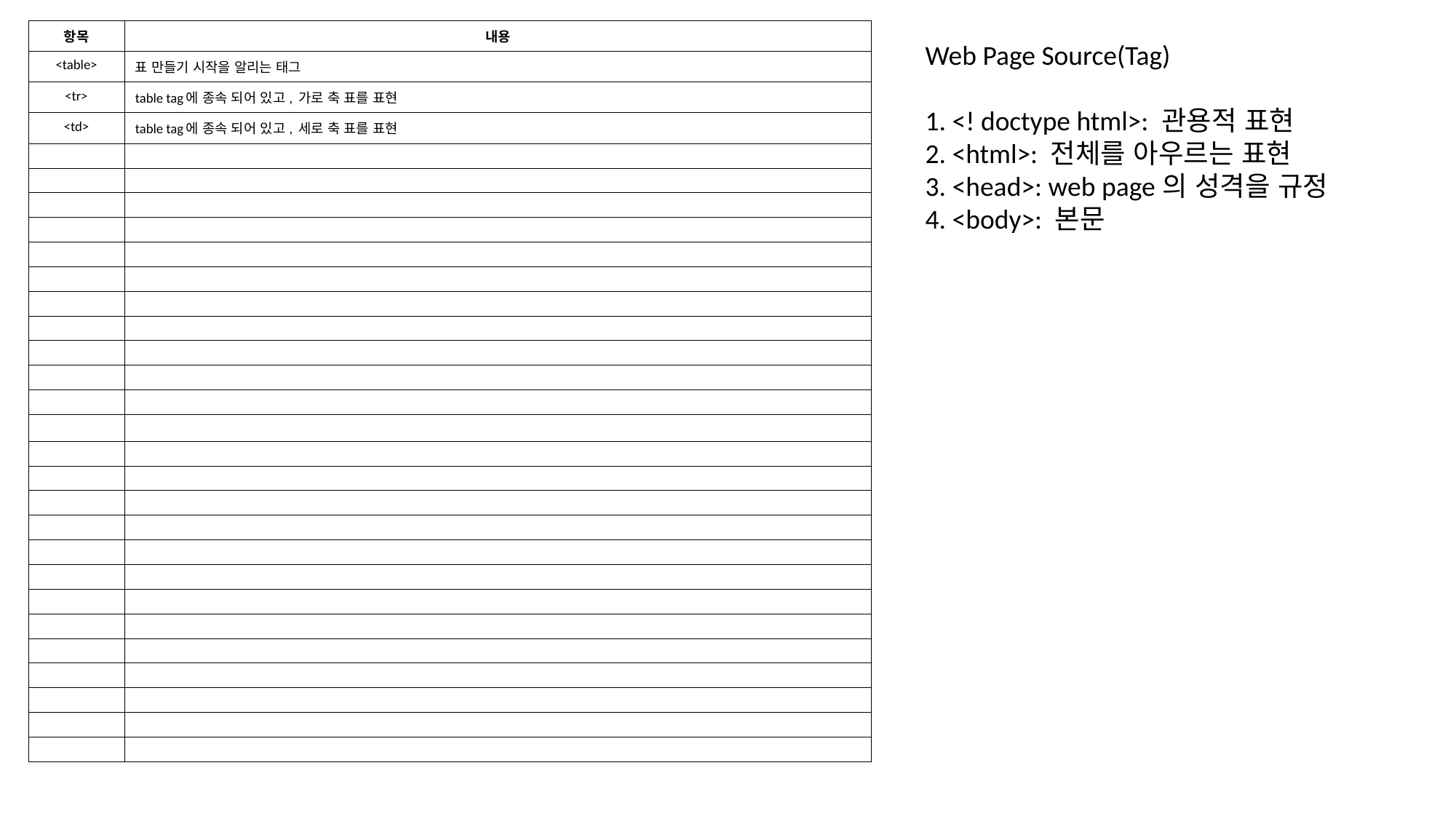

| 항목 | 내용 |
| --- | --- |
| <table> | 표 만들기 시작을 알리는 태그 |
| <tr> | table tag에 종속 되어 있고, 가로 축 표를 표현 |
| <td> | table tag에 종속 되어 있고, 세로 축 표를 표현 |
|  |  |
|  |  |
|  |  |
|  |  |
|  |  |
|  |  |
|  |  |
|  |  |
|  |  |
|  |  |
|  |  |
|  |  |
|  |  |
|  |  |
|  |  |
|  |  |
|  |  |
|  |  |
|  |  |
|  |  |
|  |  |
|  |  |
|  |  |
|  |  |
|  |  |
Web Page Source(Tag)

1. <! doctype html>: 관용적 표현
2. <html>: 전체를 아우르는 표현
3. <head>: web page의 성격을 규정
4. <body>: 본문